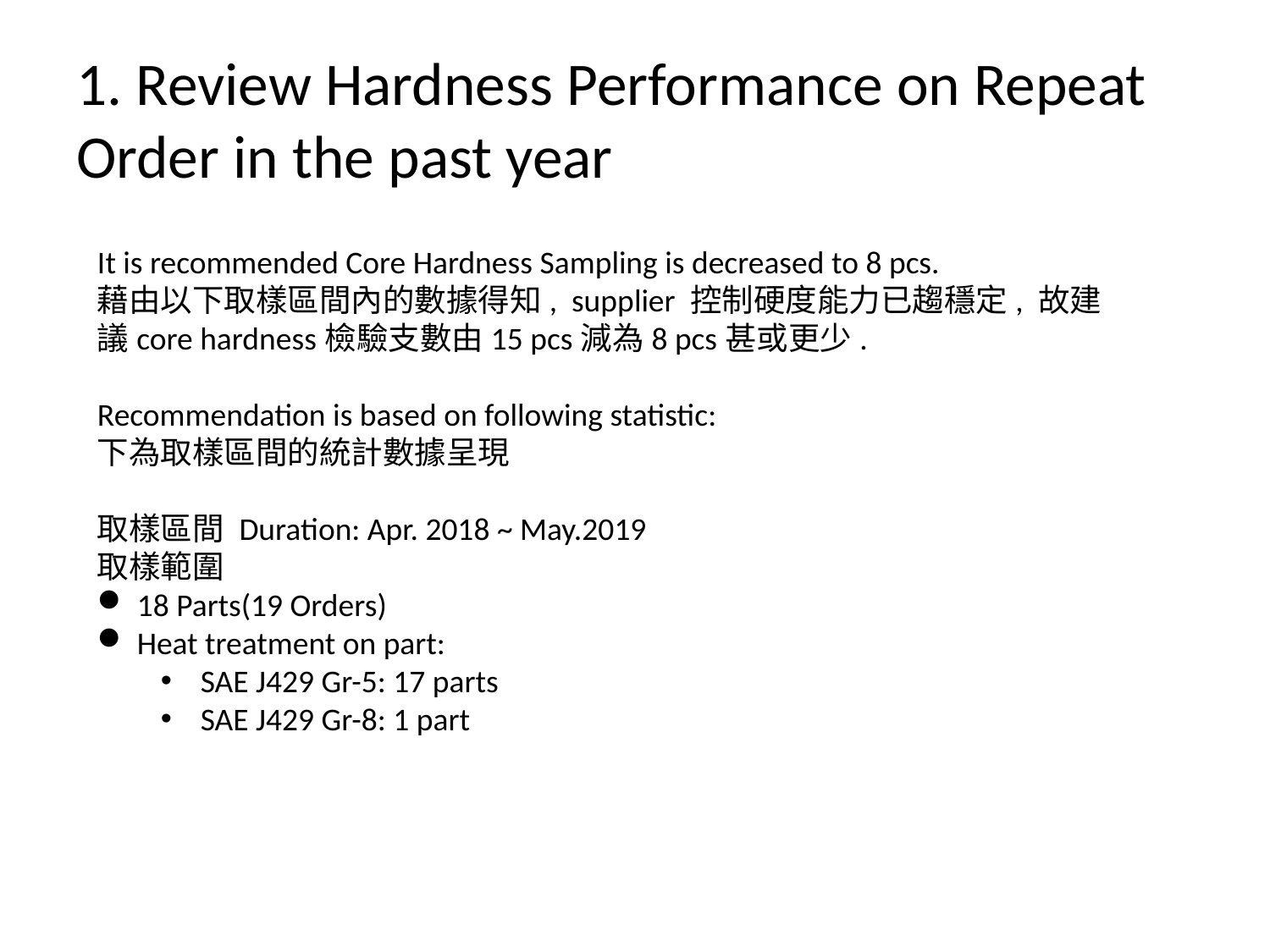

# 1. Review Hardness Performance on Repeat Order in the past year
It is recommended Core Hardness Sampling is decreased to 8 pcs.
藉由以下取樣區間內的數據得知,  supplier 控制硬度能力已趨穩定, 故建議core hardness檢驗支數由15 pcs減為8 pcs甚或更少.

Recommendation is based on following statistic:
下為取樣區間的統計數據呈現

取樣區間 Duration: Apr. 2018 ~ May.2019
取樣範圍
18 Parts(19 Orders)
Heat treatment on part:
SAE J429 Gr-5: 17 parts
SAE J429 Gr-8: 1 part